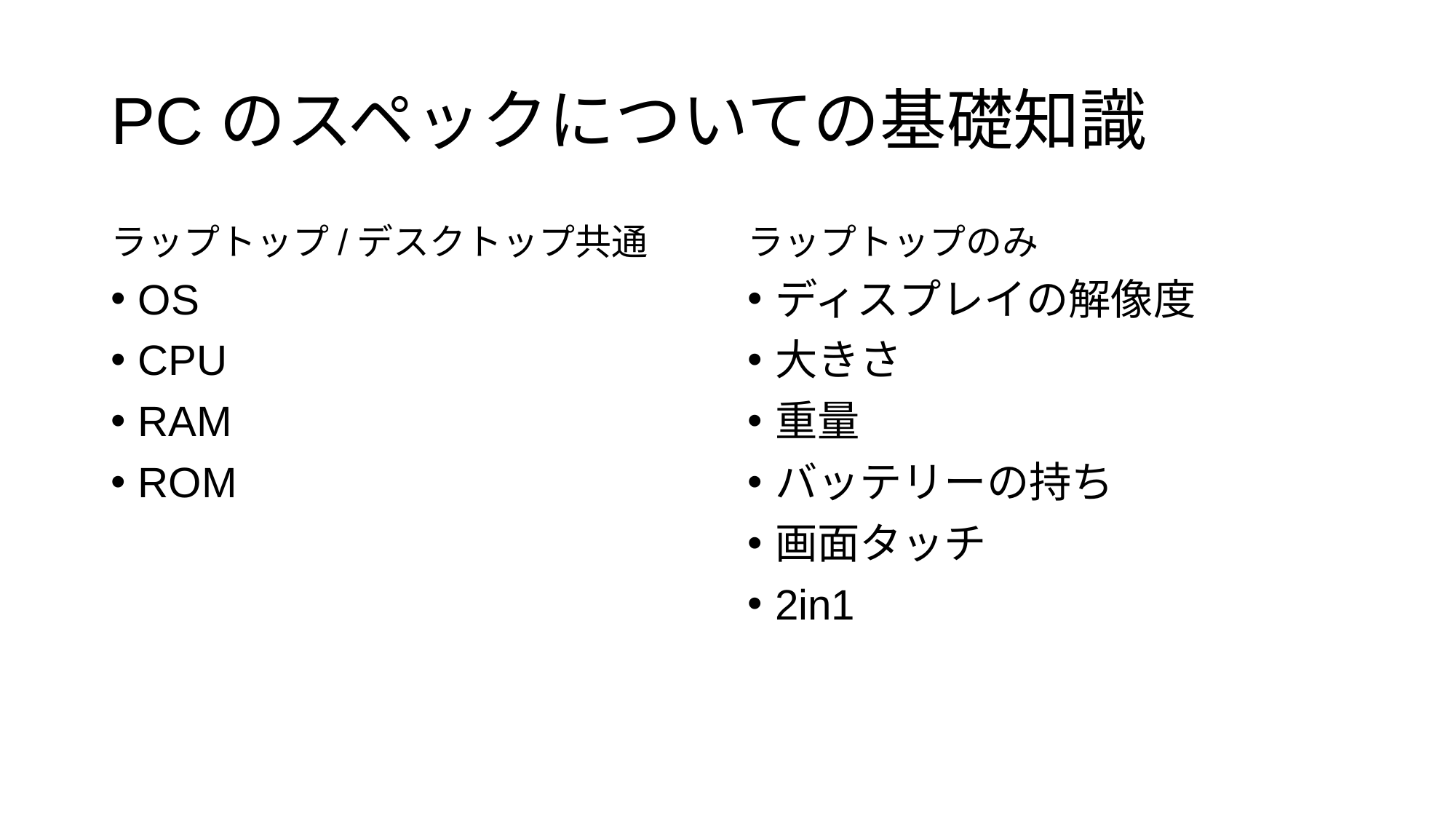

# PCのスペックについての基礎知識
ラップトップ/デスクトップ共通
OS
CPU
RAM
ROM

ラップトップのみ
ディスプレイの解像度
大きさ
重量
バッテリーの持ち
画面タッチ
2in1